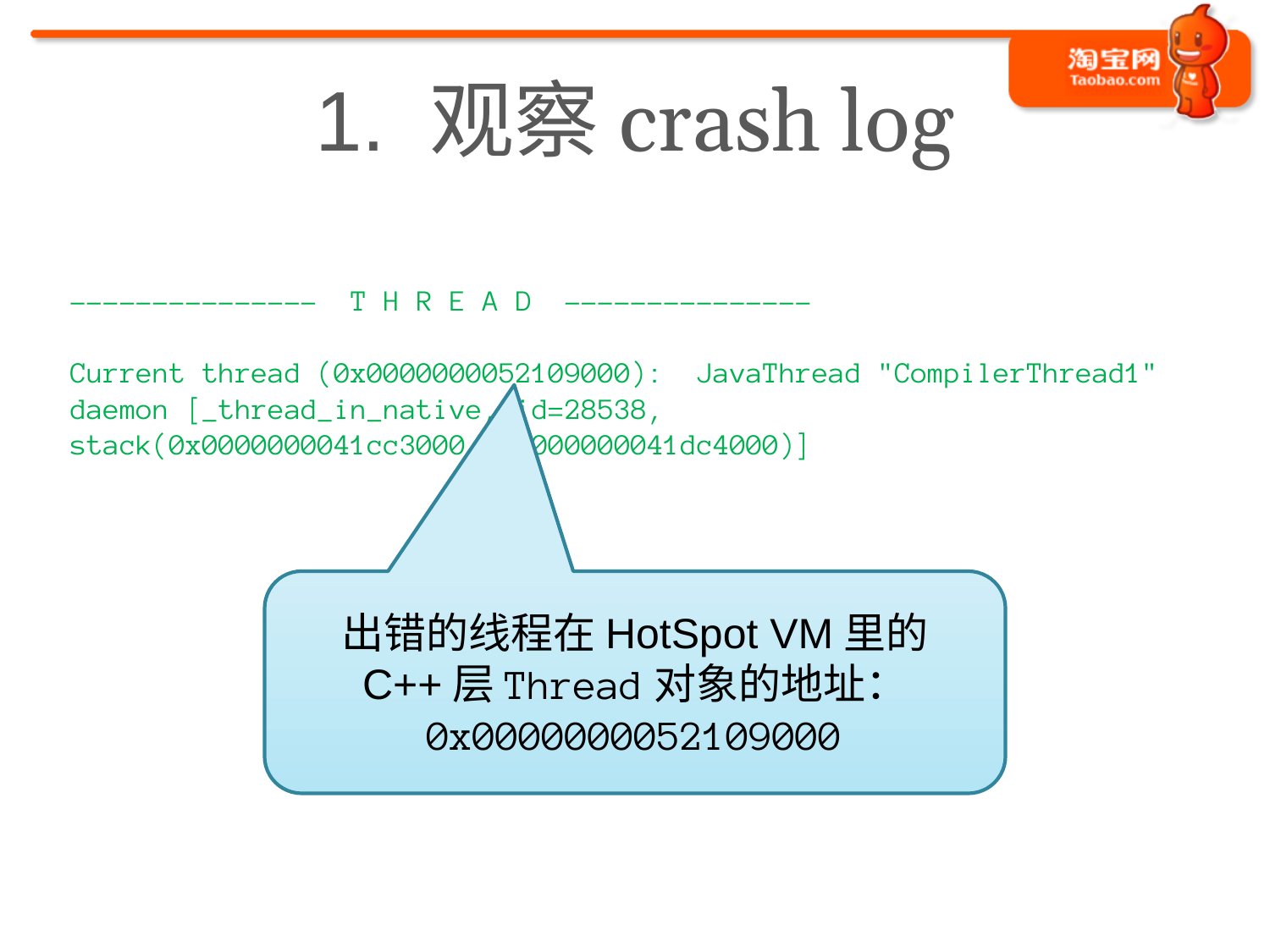

# 1. 观察crash log
---------------  T H R E A D  ---------------

Current thread (0x0000000052109000):  JavaThread "CompilerThread1" daemon [_thread_in_native, id=28538, stack(0x0000000041cc3000,0x0000000041dc4000)]
出错的线程在HotSpot VM里的
C++层Thread对象的地址：
0x0000000052109000